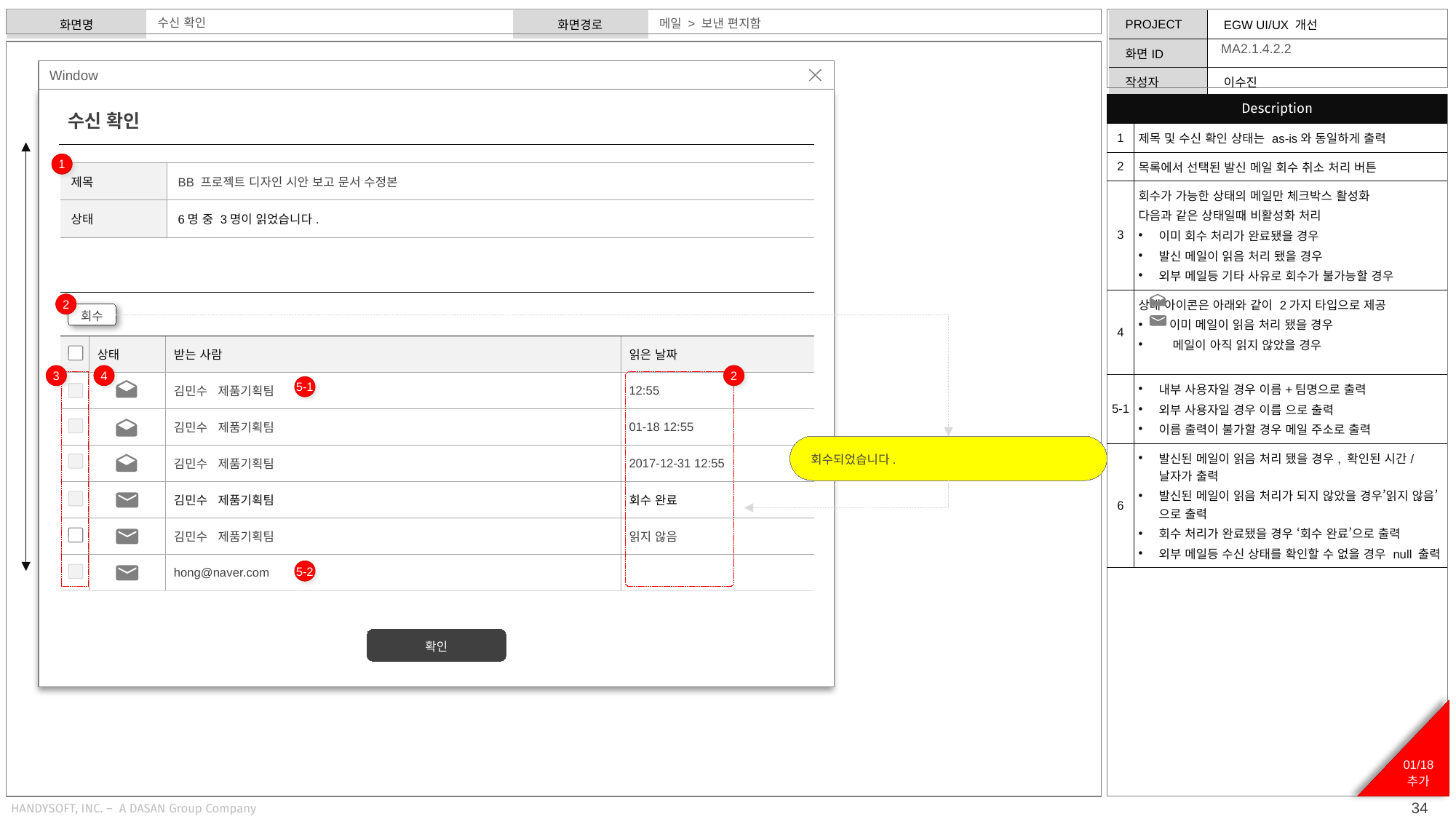

# 수신 확인
메일 > 보낸 편지함
MA2.1.4.2.2
Window

| Description |  |
| --- | --- |
| 1 | 제목 및 수신 확인 상태는 as-is와 동일하게 출력 |
| 2 | 목록에서 선택된 발신 메일 회수 취소 처리 버튼 |
| 3 | 회수가 가능한 상태의 메일만 체크박스 활성화 다음과 같은 상태일때 비활성화 처리 이미 회수 처리가 완료됐을 경우 발신 메일이 읽음 처리 됐을 경우 외부 메일등 기타 사유로 회수가 불가능할 경우 |
| 4 | 상태 아이콘은 아래와 같이 2가지 타입으로 제공 이미 메일이 읽음 처리 됐을 경우 메일이 아직 읽지 않았을 경우 |
| 5-1 | 내부 사용자일 경우 이름+팀명으로 출력 외부 사용자일 경우 이름 으로 출력 이름 출력이 불가할 경우 메일 주소로 출력 |
| 6 | 발신된 메일이 읽음 처리 됐을 경우, 확인된 시간/날자가 출력 발신된 메일이 읽음 처리가 되지 않았을 경우’읽지 않음’으로 출력 회수 처리가 완료됐을 경우 ‘회수 완료’으로 출력 외부 메일등 수신 상태를 확인할 수 없을 경우 null 출력 |
수신 확인
1
| 제목 | BB 프로젝트 디자인 시안 보고 문서 수정본 |
| --- | --- |
| 상태 | 6명 중 3명이 읽었습니다. |
|  |  |  |  |
| --- | --- | --- | --- |
|  | 상태 | 받는 사람 | 읽은 날짜 |
|  |  | 김민수 제품기획팀 | 12:55 |
|  |  | 김민수 제품기획팀 | 01-18 12:55 |
|  |  | 김민수 제품기획팀 | 2017-12-31 12:55 |
|  |  | 김민수 제품기획팀 | 회수 완료 |
|  |  | 김민수 제품기획팀 | 읽지 않음 |
|  |  | hong@naver.com |  |

2
회수

4
2
3

5-1

회수되었습니다.

5-2

확인
01/18
추가